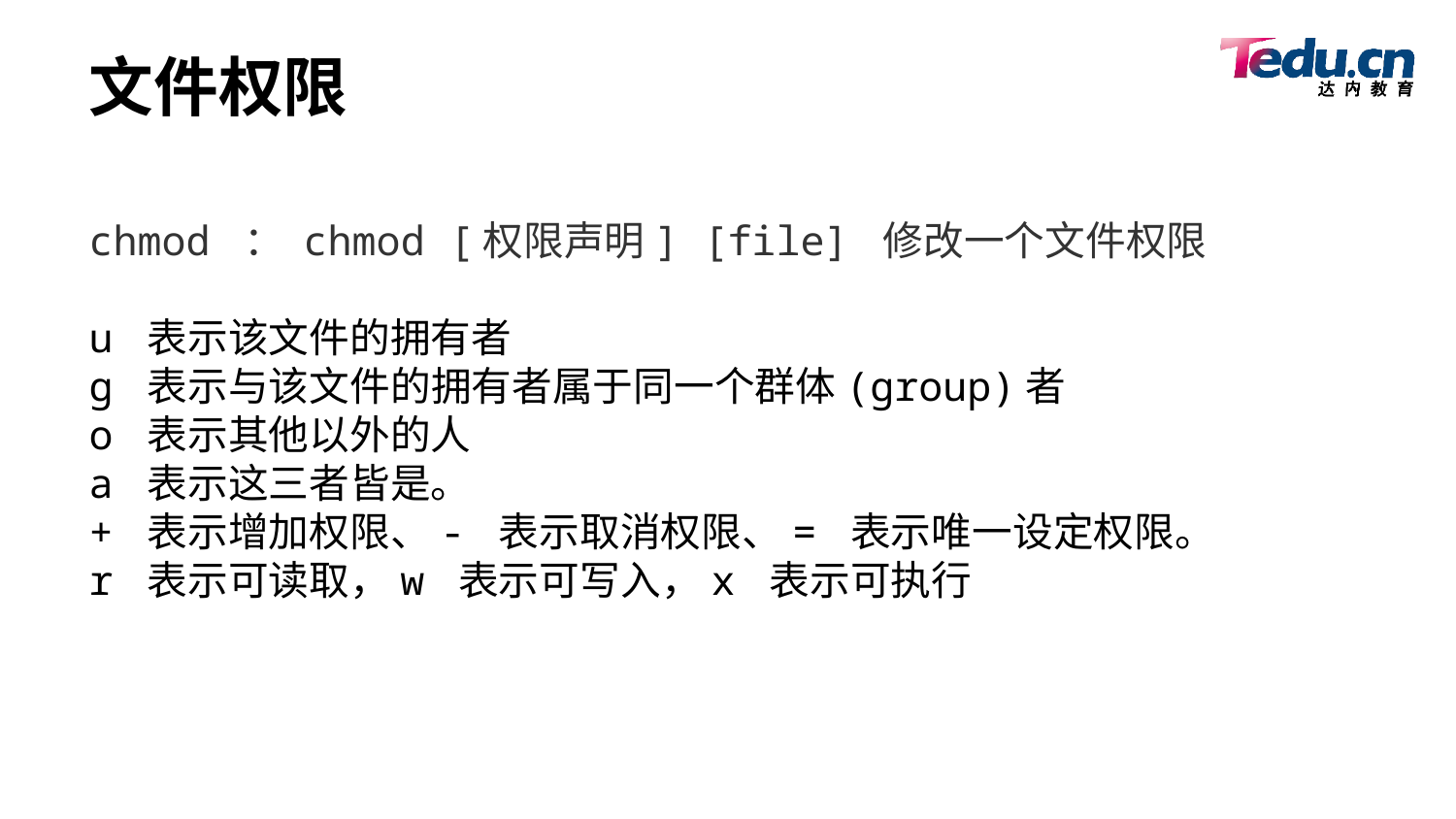

# 文件权限
chmod ： chmod [权限声明] [file] 修改一个文件权限

u 表示该文件的拥有者
g 表示与该文件的拥有者属于同一个群体(group)者
o 表示其他以外的人
a 表示这三者皆是。
+ 表示增加权限、- 表示取消权限、= 表示唯一设定权限。
r 表示可读取，w 表示可写入，x 表示可执行